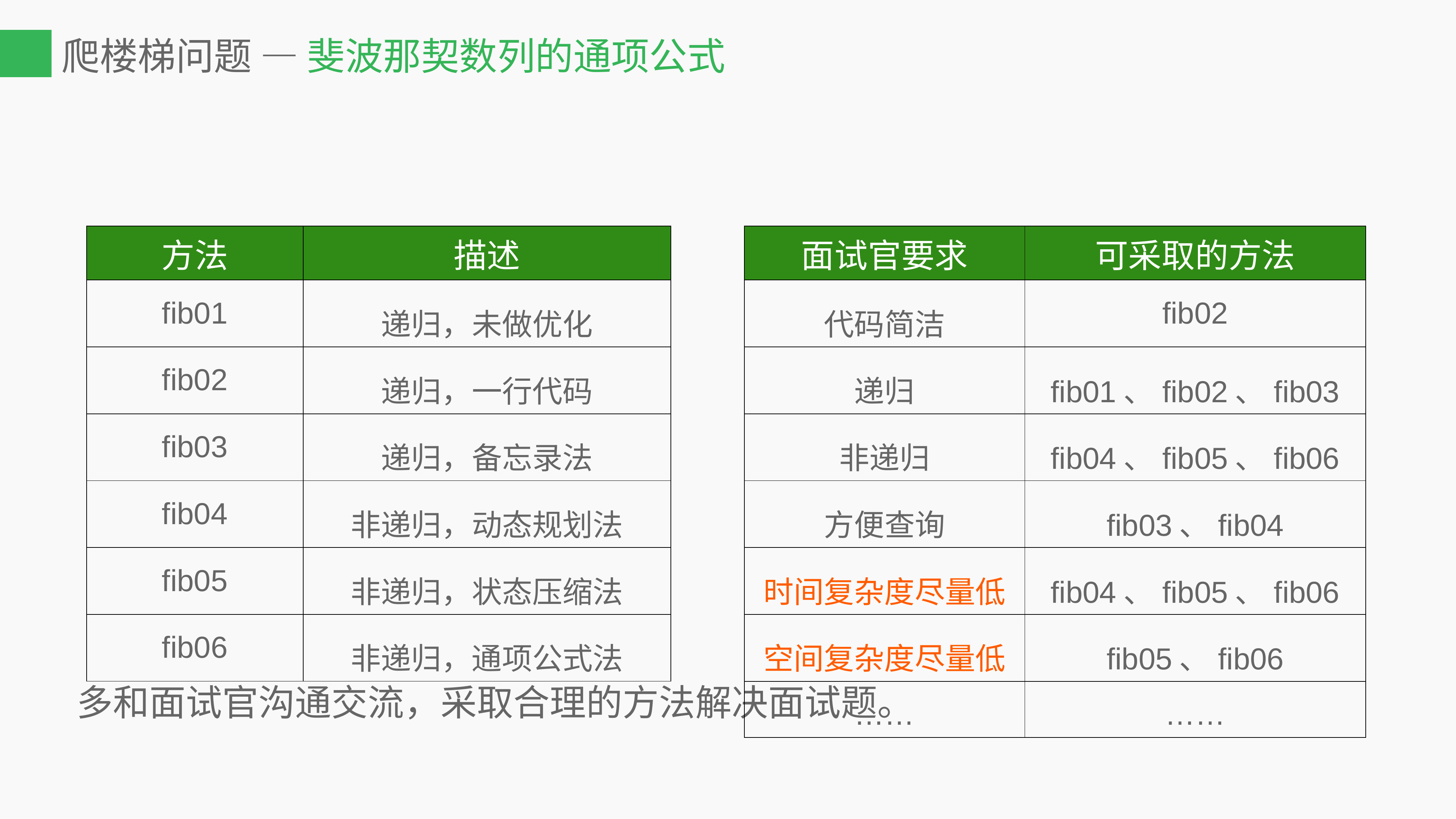

# 爬楼梯问题 — 斐波那契数列的通项公式

多和面试官沟通交流，采取合理的方法解决面试题。
| 方法 | 描述 |
| --- | --- |
| fib01 | 递归，未做优化 |
| fib02 | 递归，一行代码 |
| fib03 | 递归，备忘录法 |
| fib04 | 非递归，动态规划法 |
| fib05 | 非递归，状态压缩法 |
| fib06 | 非递归，通项公式法 |
| 面试官要求 | 可采取的方法 |
| --- | --- |
| 代码简洁 | fib02 |
| 递归 | fib01、fib02、fib03 |
| 非递归 | fib04、fib05、fib06 |
| 方便查询 | fib03、fib04 |
| 时间复杂度尽量低 | fib04、fib05、fib06 |
| 空间复杂度尽量低 | fib05、fib06 |
| …… | …… |